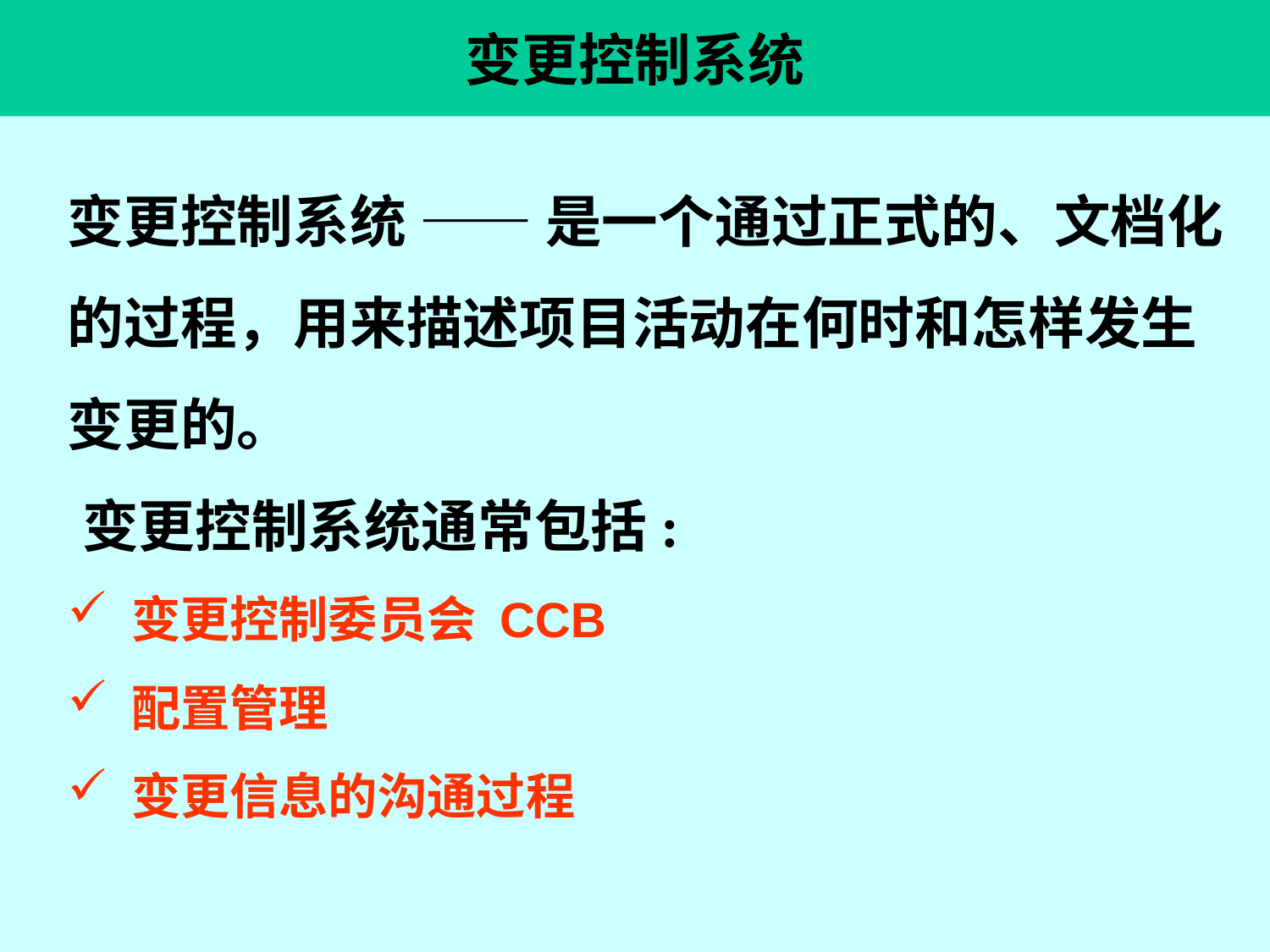

# 变更控制系统
变更控制系统 —— 是一个通过正式的、文档化的过程，用来描述项目活动在何时和怎样发生变更的。
 变更控制系统通常包括:
 变更控制委员会 CCB
 配置管理
 变更信息的沟通过程